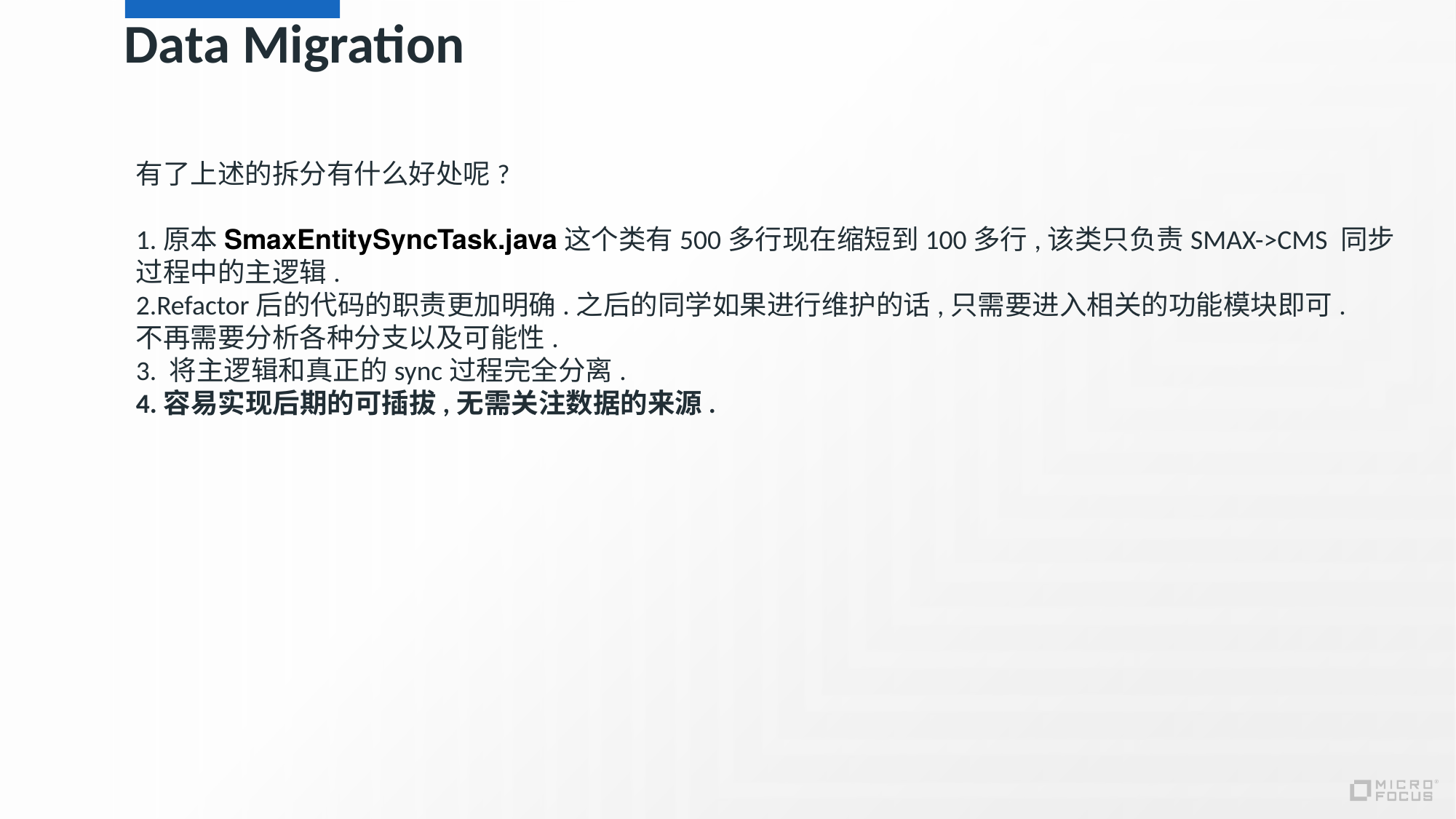

# Data Migration
有了上述的拆分有什么好处呢?

1.原本SmaxEntitySyncTask.java这个类有500多行现在缩短到100多行,该类只负责SMAX->CMS 同步
过程中的主逻辑.
2.Refactor后的代码的职责更加明确.之后的同学如果进行维护的话,只需要进入相关的功能模块即可.
不再需要分析各种分支以及可能性.
3. 将主逻辑和真正的sync过程完全分离.
4.容易实现后期的可插拔,无需关注数据的来源.